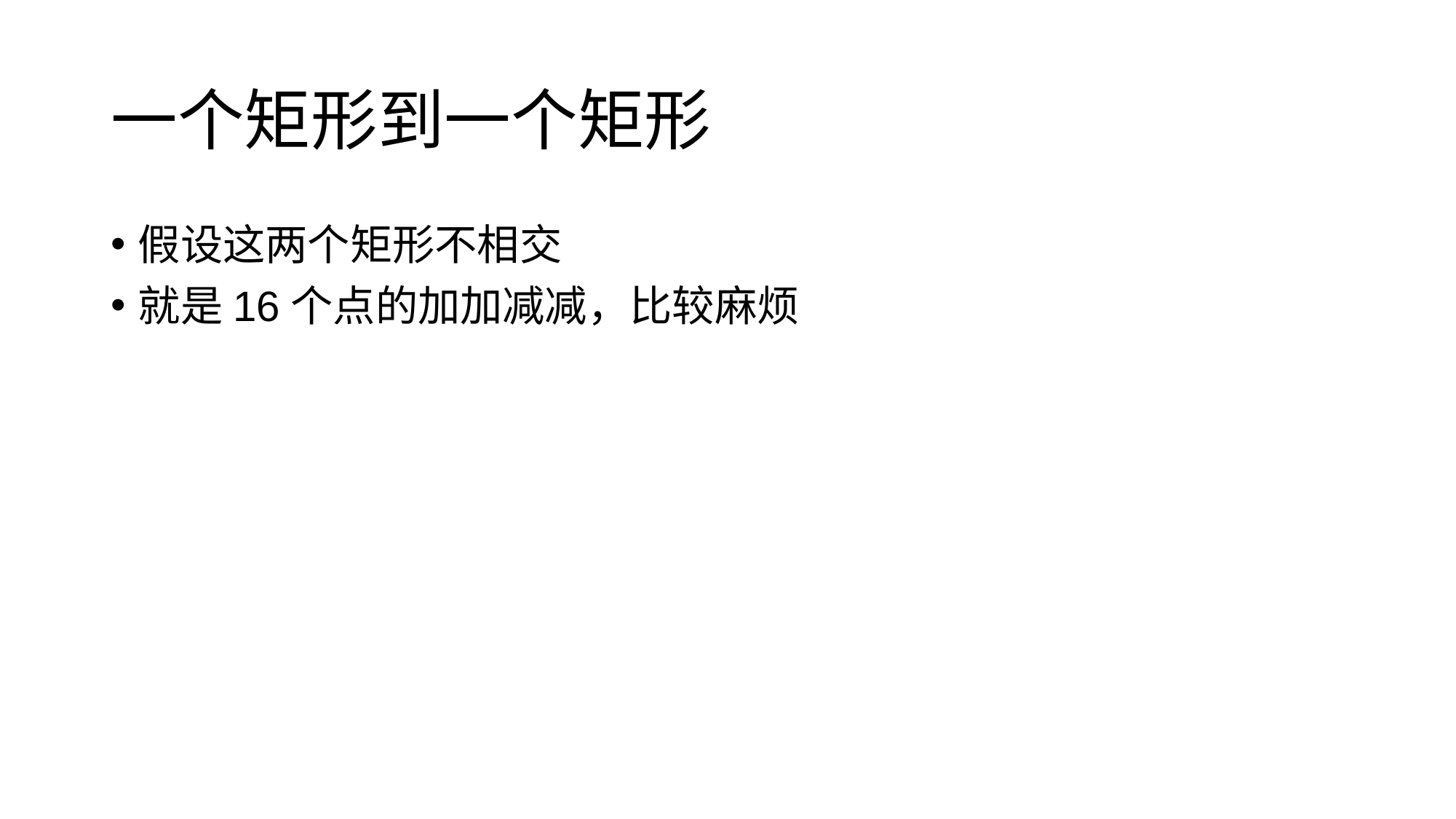

# 一个矩形到一个矩形
假设这两个矩形不相交
就是16个点的加加减减，比较麻烦